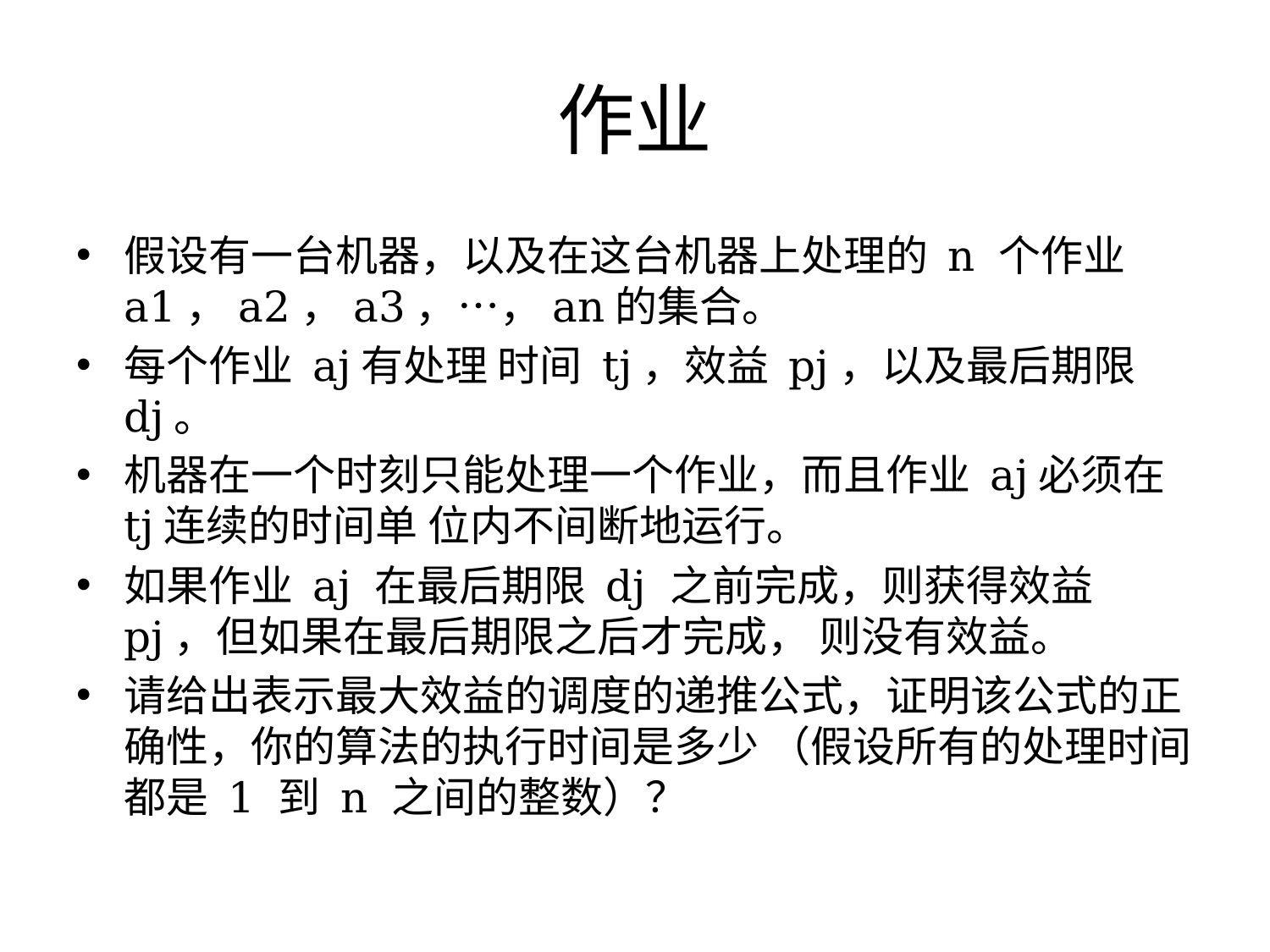

# 作业
假设有一台机器，以及在这台机器上处理的 n 个作业 a1，a2，a3，…，an的集合。
每个作业 aj有处理 时间 tj，效益 pj，以及最后期限 dj。
机器在一个时刻只能处理一个作业，而且作业 aj必须在 tj连续的时间单 位内不间断地运行。
如果作业 aj 在最后期限 dj 之前完成，则获得效益 pj，但如果在最后期限之后才完成， 则没有效益。
请给出表示最大效益的调度的递推公式，证明该公式的正确性，你的算法的执行时间是多少 （假设所有的处理时间都是 1 到 n 之间的整数）？